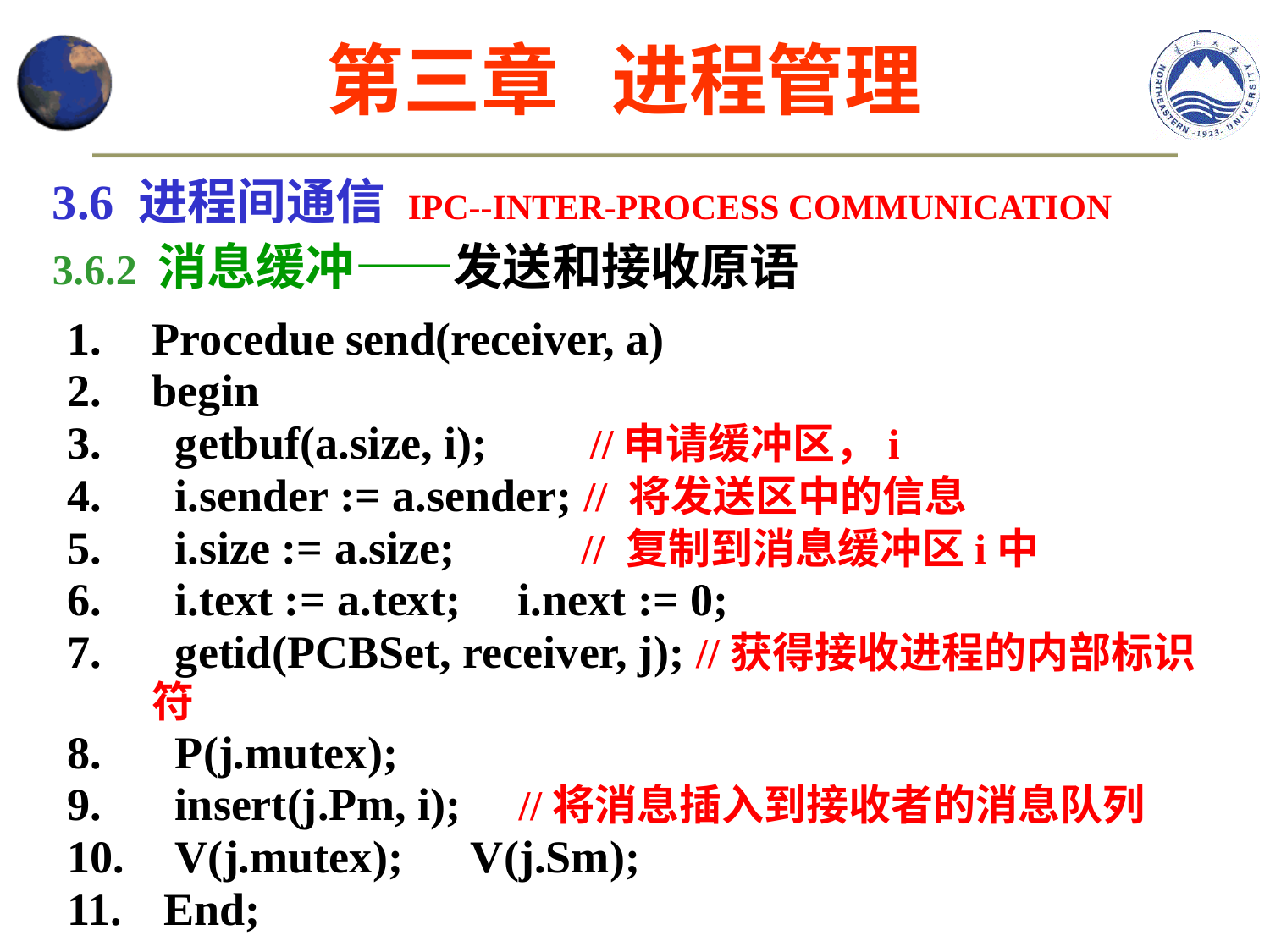

第三章   进程管理
3.6 进程间通信 IPC--INTER-PROCESS COMMUNICATION
3.6.2 消息缓冲——发送和接收原语
Procedue send(receiver, a)
begin
  getbuf(a.size, i);         //申请缓冲区，i
  i.sender := a.sender; // 将发送区中的信息
  i.size := a.size;           // 复制到消息缓冲区i中
  i.text := a.text;     i.next := 0;
  getid(PCBSet, receiver, j); //获得接收进程的内部标识符
  P(j.mutex);
  insert(j.Pm, i);     //将消息插入到接收者的消息队列
  V(j.mutex);      V(j.Sm);
 End;